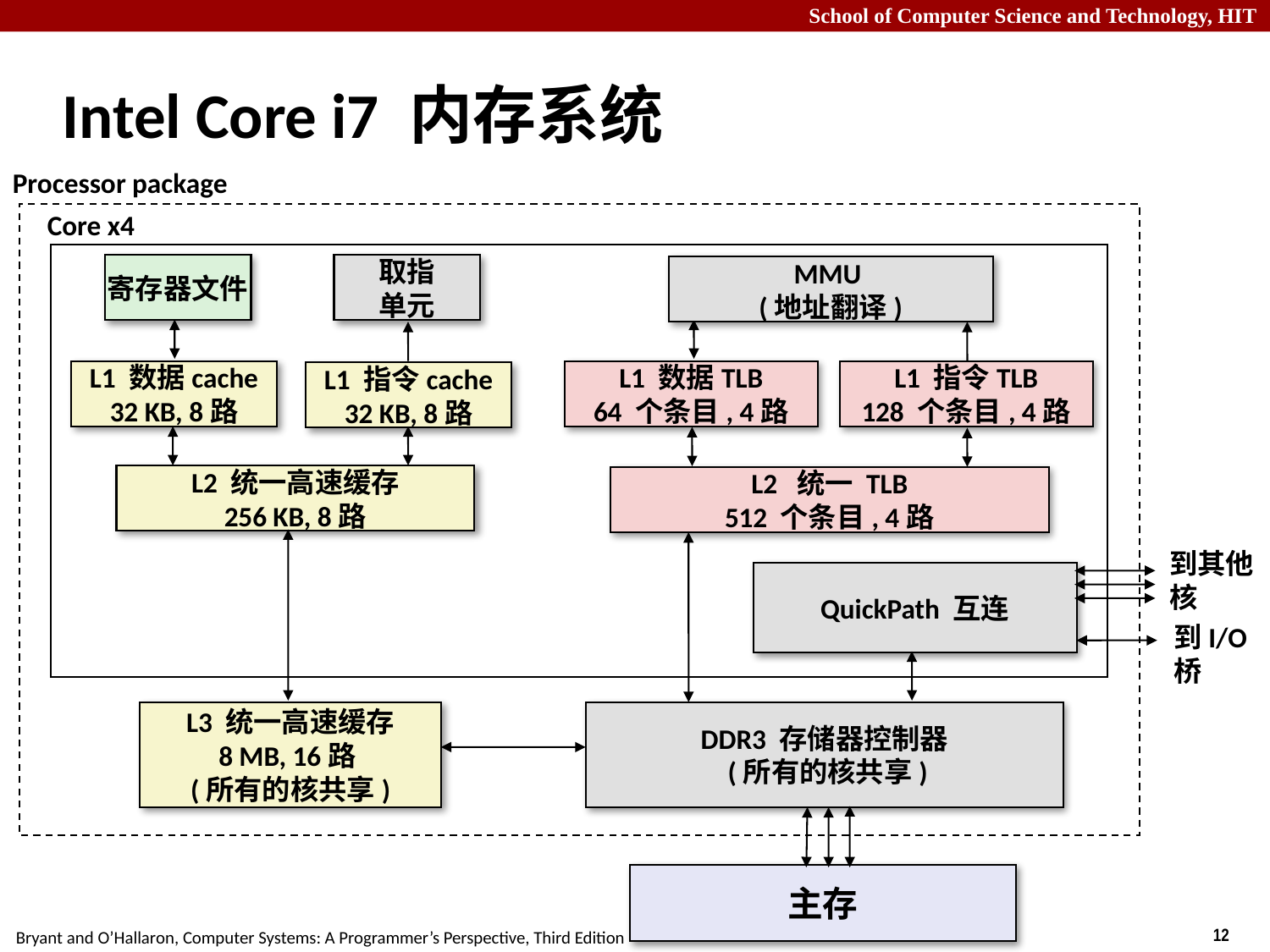

# Intel Core i7 内存系统
Processor package
Core x4

寄存器文件
取指
单元
MMU
(地址翻译)

L1 数据cache
32 KB, 8路
L1 数据TLB
64 个条目, 4路
L1 指令TLB
128 个条目, 4路
L1 指令cache
32 KB, 8路

L2 统一高速缓存
256 KB, 8路
L2  统一 TLB
512 个条目, 4路

到其他核
QuickPath 互连

到I/O
桥

L3 统一高速缓存
8 MB, 16路
(所有的核共享)
DDR3 存储器控制器
 (所有的核共享)

主存